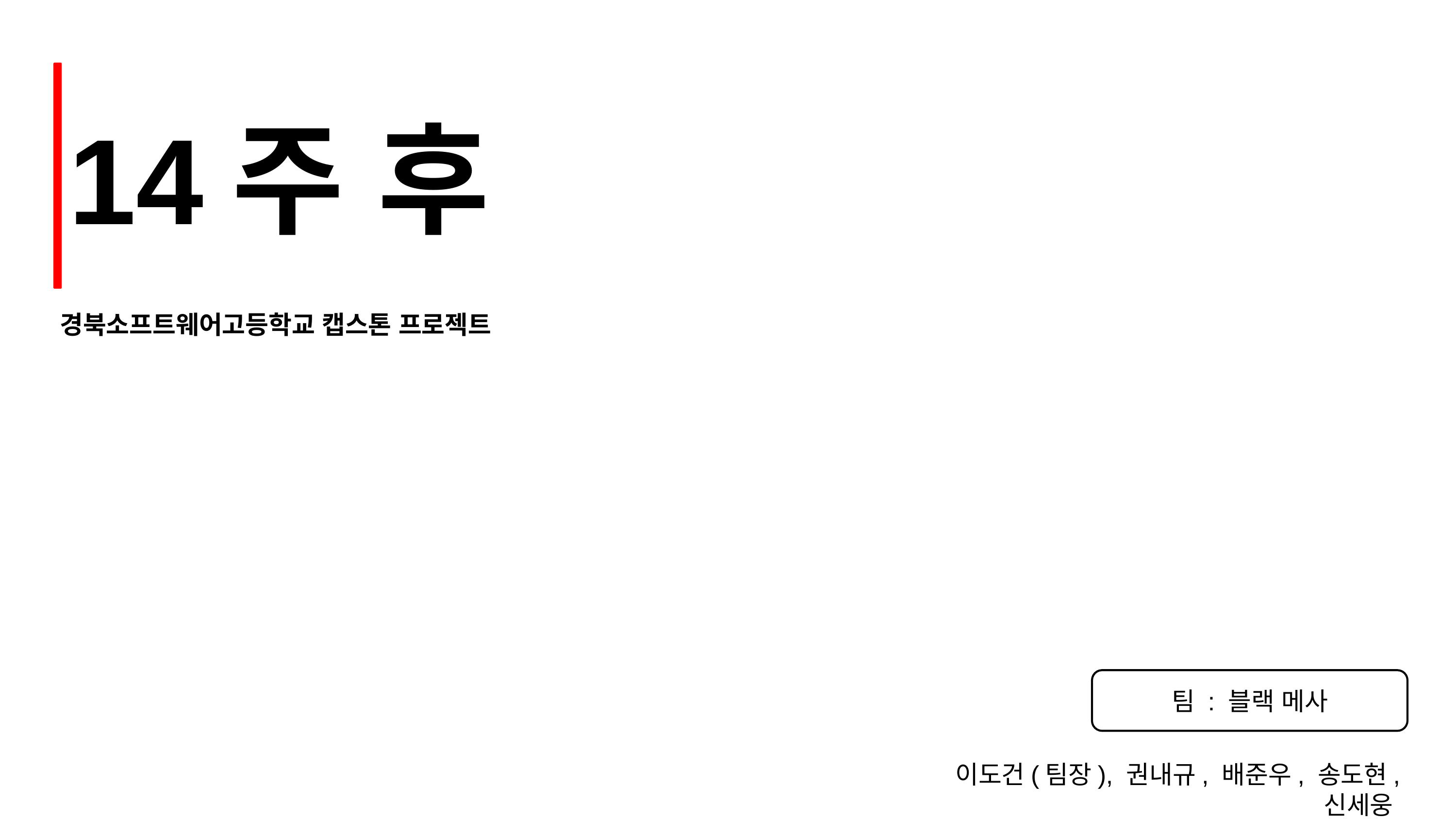

# 14주 후
경북소프트웨어고등학교 캡스톤 프로젝트
팀 : 블랙 메사
이도건(팀장), 권내규, 배준우, 송도현, 신세웅